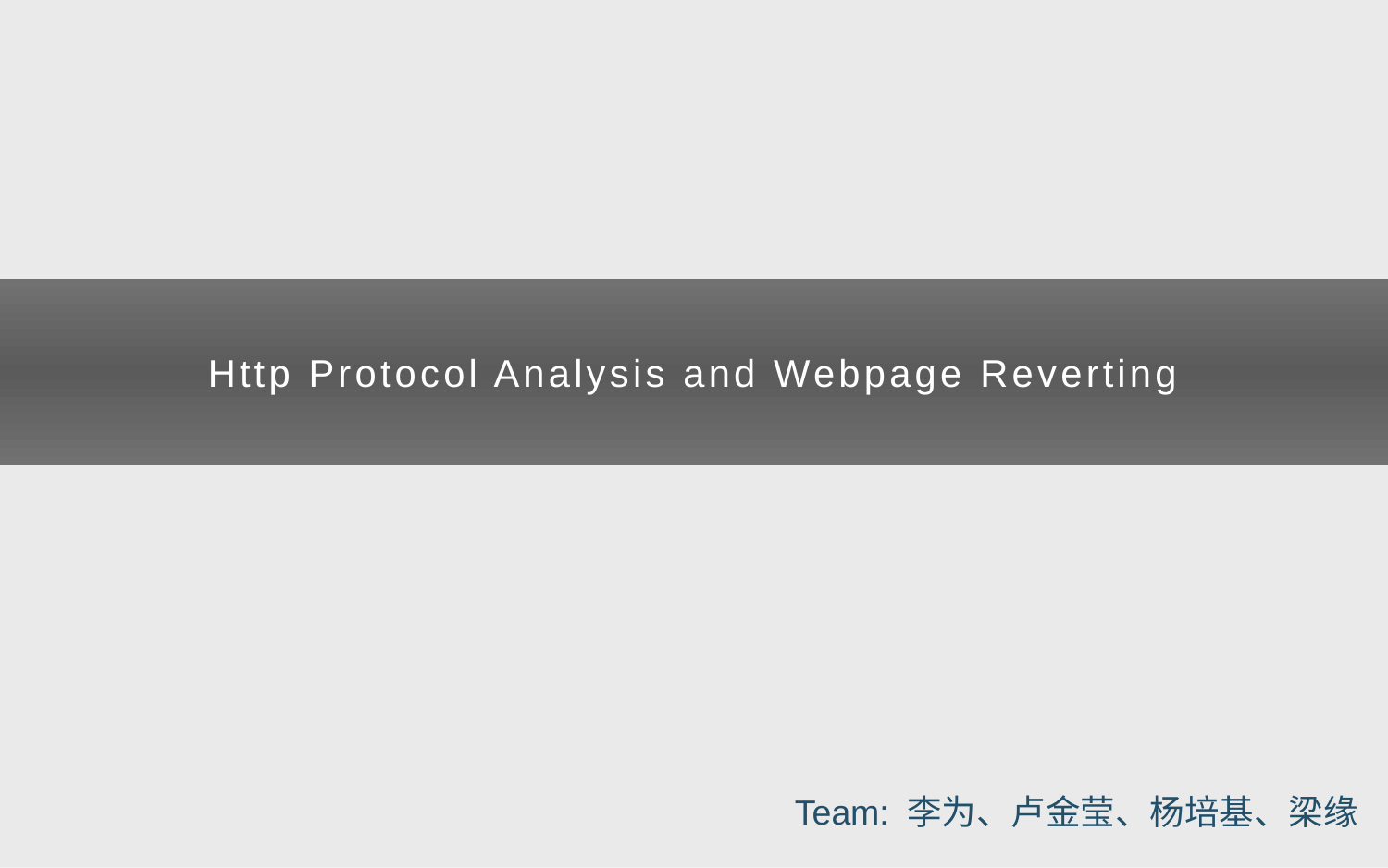

Http Protocol Analysis and Webpage Reverting
Team: 李为、卢金莹、杨培基、梁缘